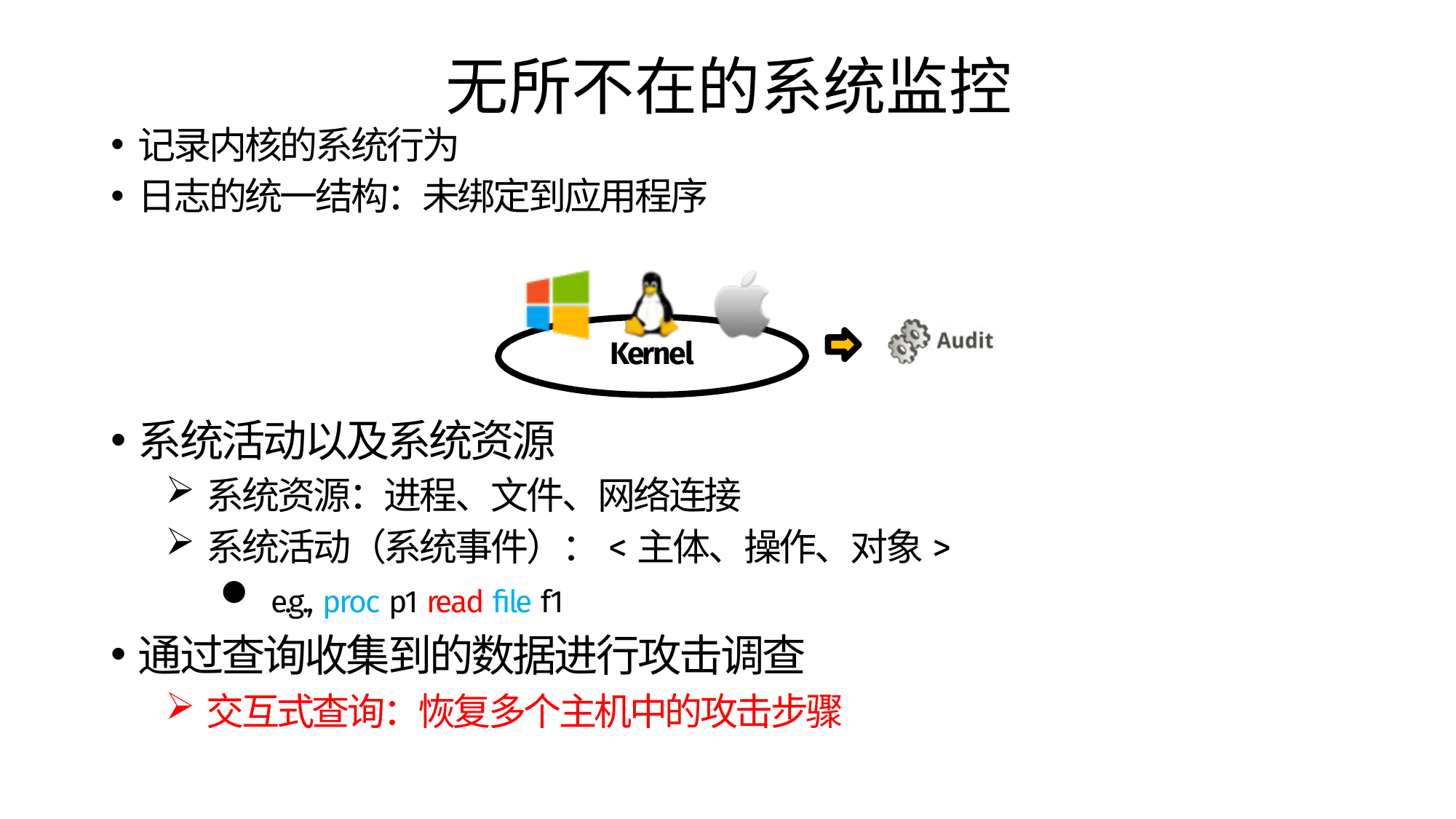

# 无所不在的系统监控
记录内核的系统行为
日志的统一结构：未绑定到应用程序

Kernel

系统活动以及系统资源
系统资源：进程、文件、网络连接
系统活动（系统事件）：<主体、操作、对象>
 e.g., proc p1 read file f1
通过查询收集到的数据进行攻击调查
交互式查询：恢复多个主机中的攻击步骤